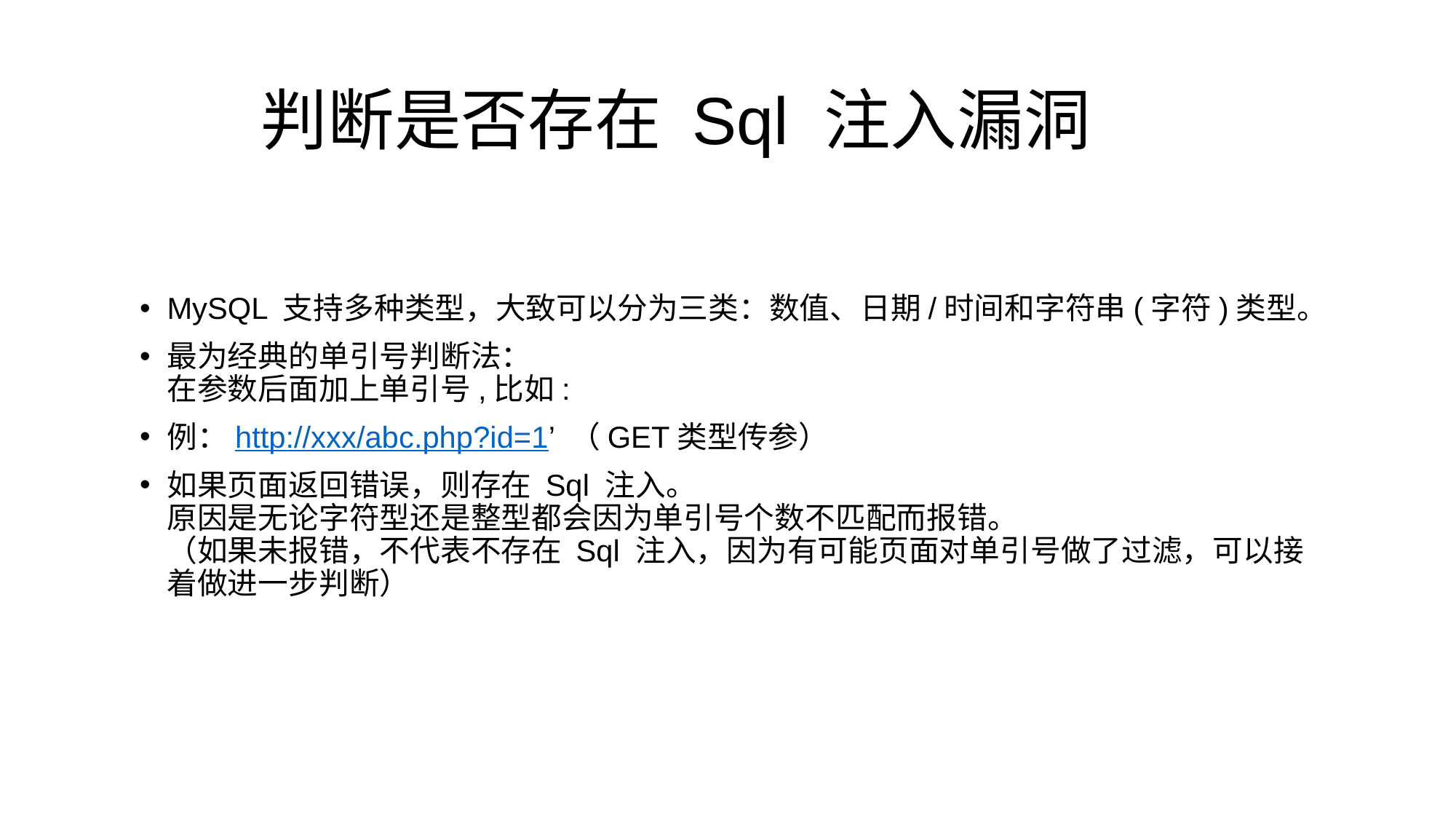

# 判断是否存在 Sql 注入漏洞
MySQL 支持多种类型，大致可以分为三类：数值、日期/时间和字符串(字符)类型。
最为经典的单引号判断法：
在参数后面加上单引号,比如:
例：http://xxx/abc.php?id=1’ （GET类型传参）
如果页面返回错误，则存在 Sql 注入。
原因是无论字符型还是整型都会因为单引号个数不匹配而报错。
（如果未报错，不代表不存在 Sql 注入，因为有可能页面对单引号做了过滤，可以接着做进一步判断）